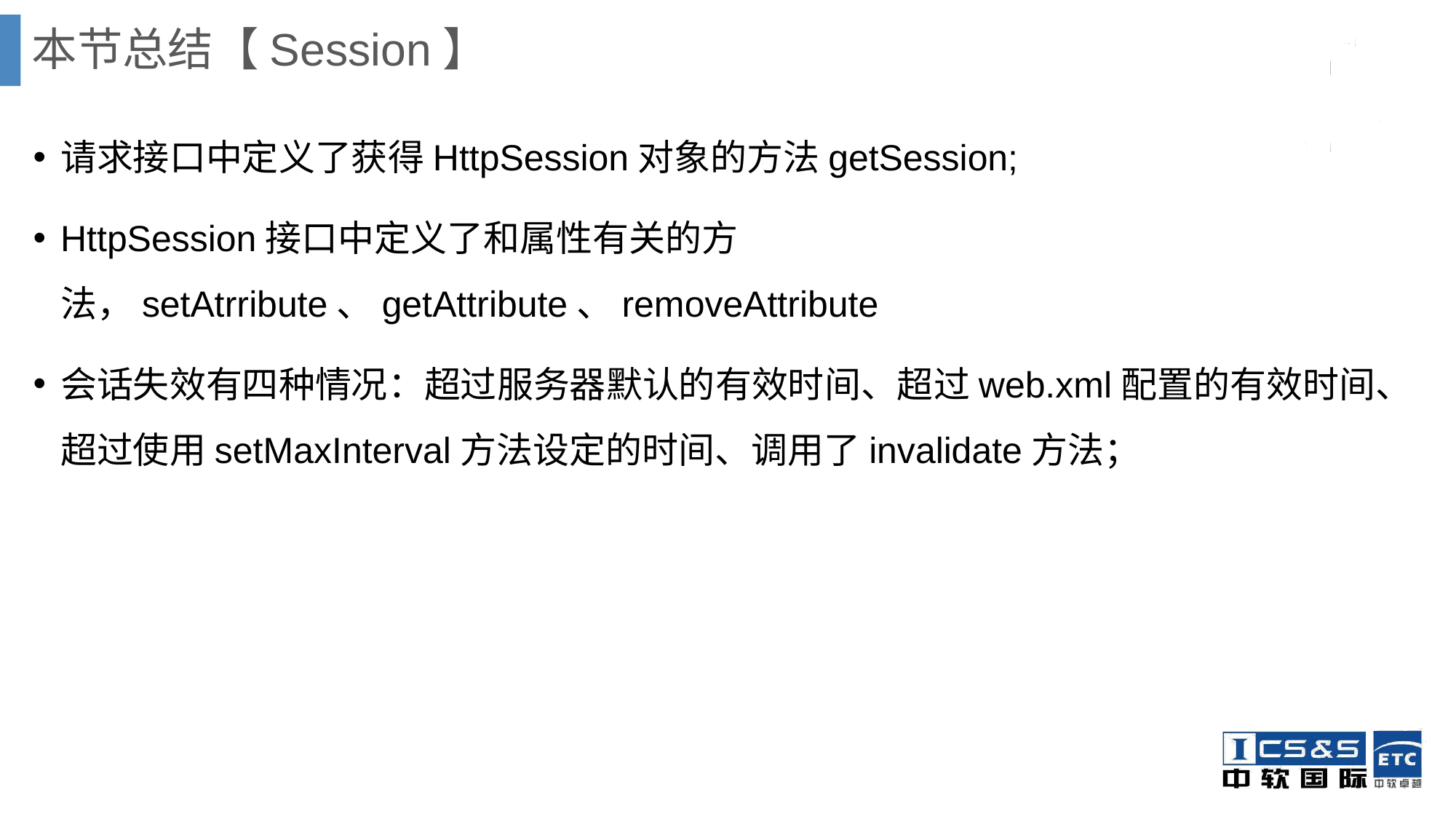

# 本节总结【Session】
请求接口中定义了获得HttpSession对象的方法getSession;
HttpSession接口中定义了和属性有关的方法，setAtrribute、getAttribute、removeAttribute
会话失效有四种情况：超过服务器默认的有效时间、超过web.xml配置的有效时间、超过使用setMaxInterval方法设定的时间、调用了invalidate方法；